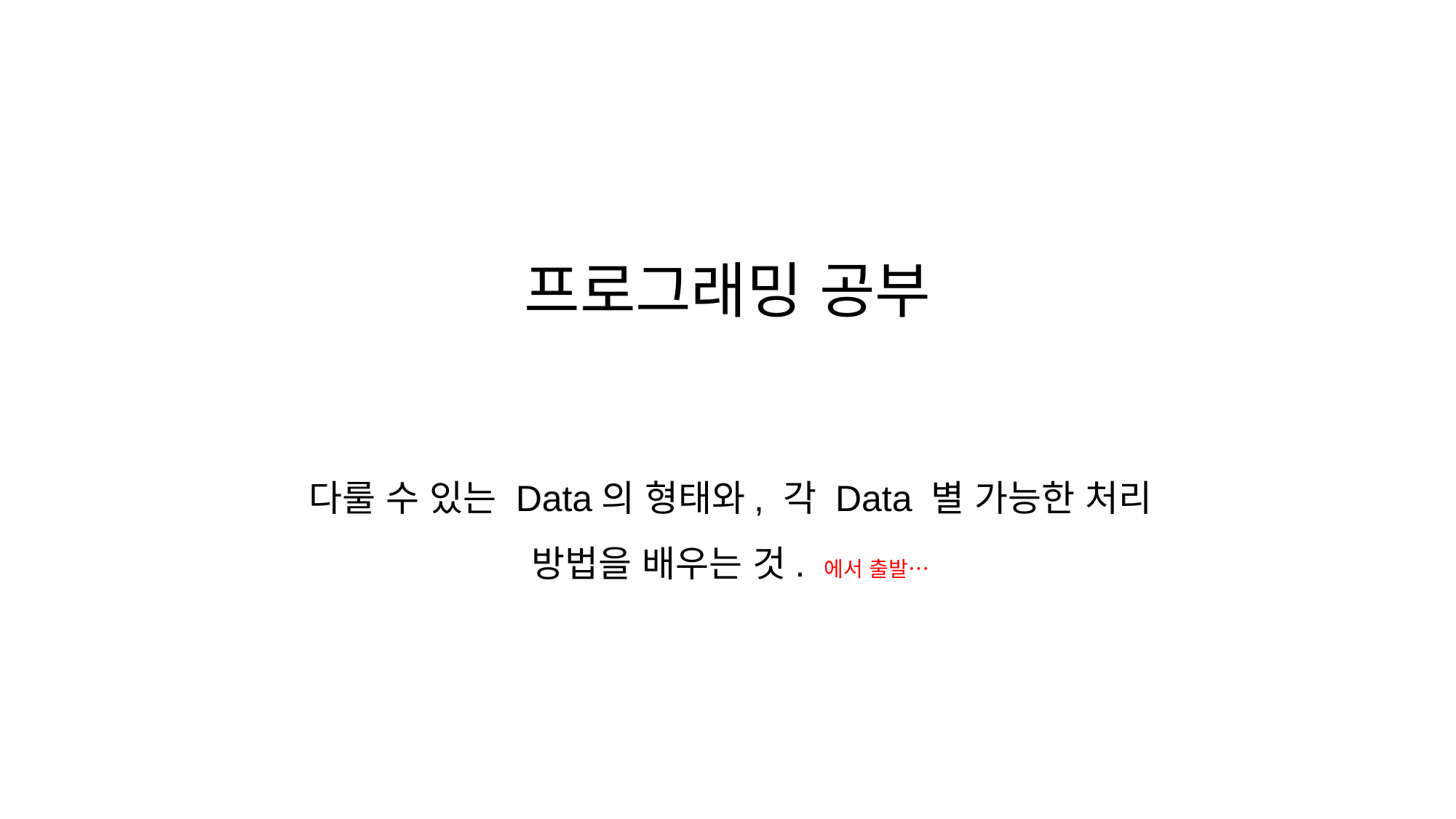

# 프로그래밍 공부
다룰 수 있는 Data의 형태와, 각 Data 별 가능한 처리 방법을 배우는 것. 에서 출발…